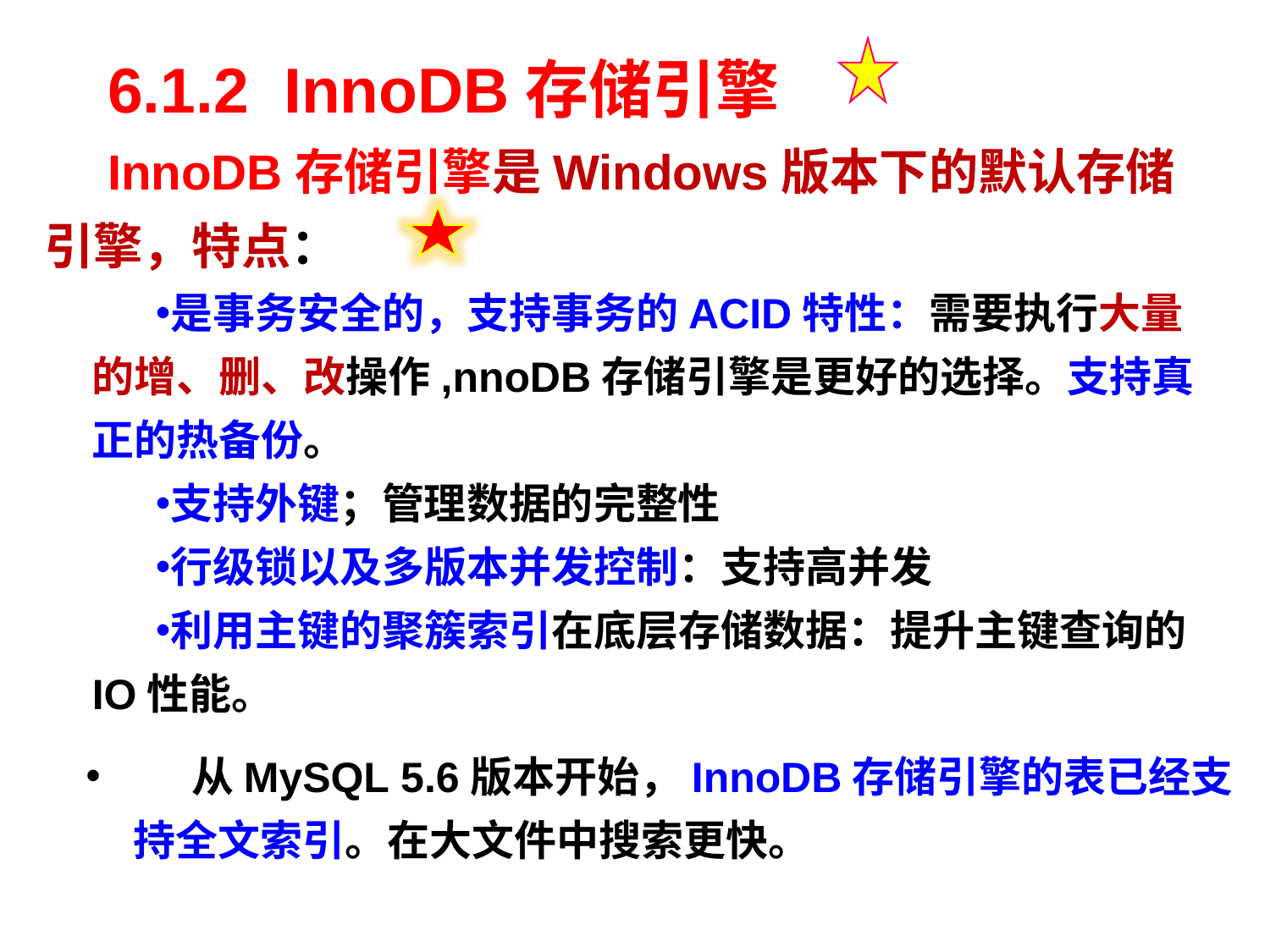

6.1.2  InnoDB存储引擎
InnoDB存储引擎是Windows版本下的默认存储引擎，特点：
是事务安全的，支持事务的ACID特性：需要执行大量的增、删、改操作,nnoDB存储引擎是更好的选择。支持真正的热备份。
支持外键；管理数据的完整性
行级锁以及多版本并发控制：支持高并发
利用主键的聚簇索引在底层存储数据：提升主键查询的IO性能。

     从MySQL 5.6版本开始，InnoDB存储引擎的表已经支持全文索引。在大文件中搜索更快。